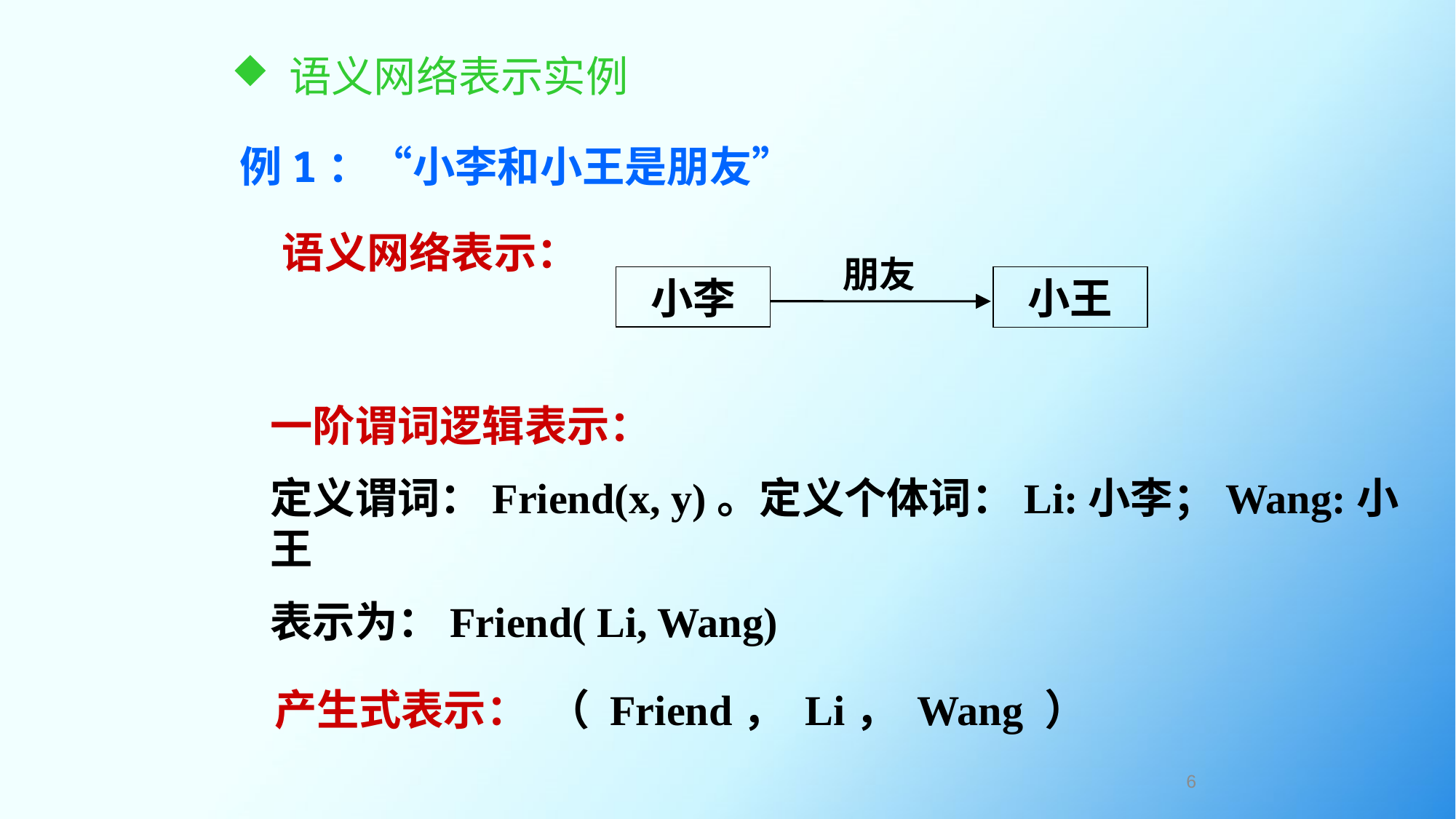

# 语义网络表示实例
例1：“小李和小王是朋友”
语义网络表示：
朋友
小李
小王

一阶谓词逻辑表示：
定义谓词：Friend(x, y)。定义个体词：Li:小李；Wang:小王
表示为：Friend( Li, Wang)
产生式表示：  （ Friend， Li， Wang ）
6